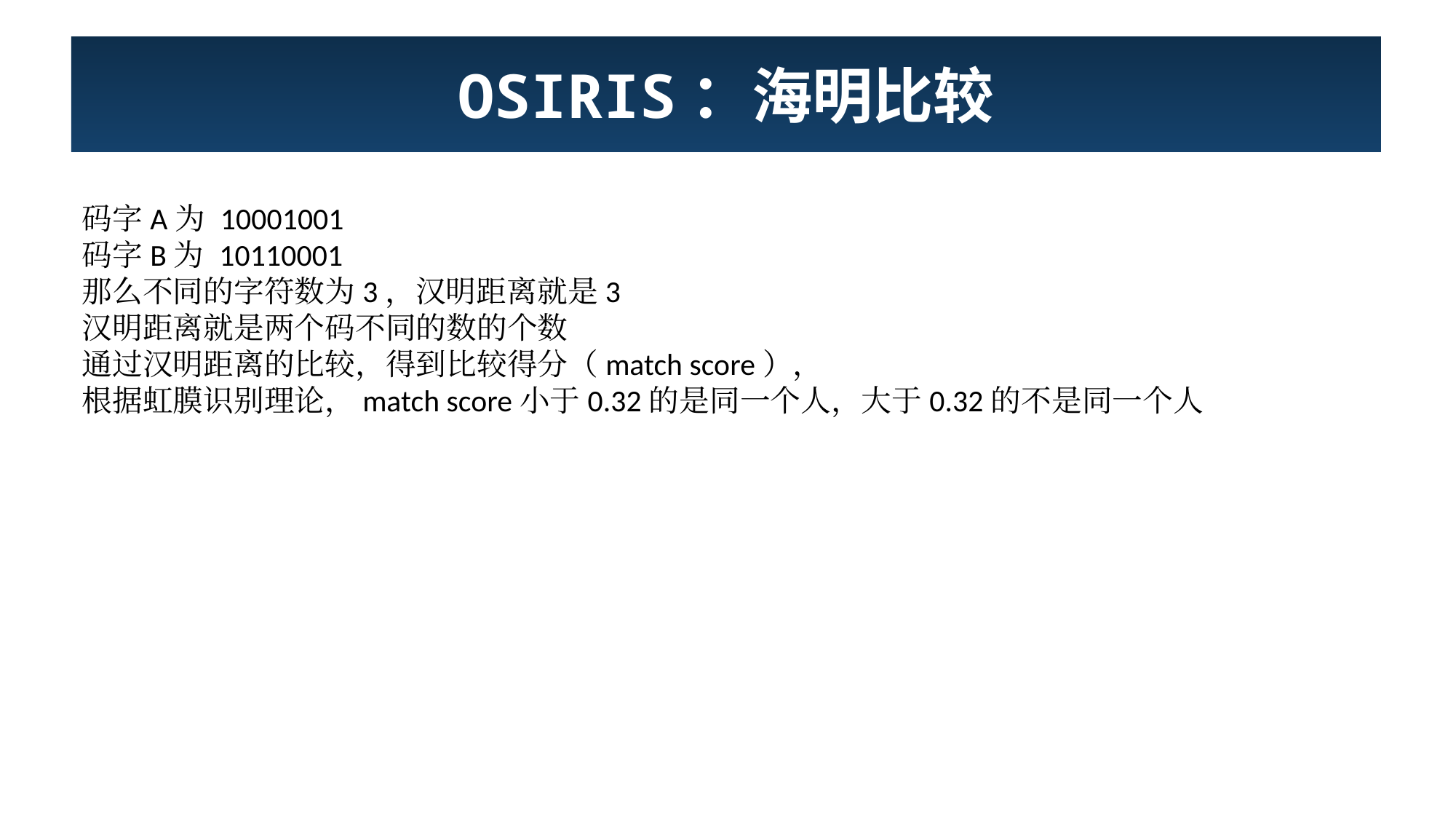

# OSIRIS：海明比较
码字A为 10001001
码字B为 10110001
那么不同的字符数为3，汉明距离就是3
汉明距离就是两个码不同的数的个数
通过汉明距离的比较，得到比较得分（match score），
根据虹膜识别理论，match score小于0.32的是同一个人，大于0.32的不是同一个人